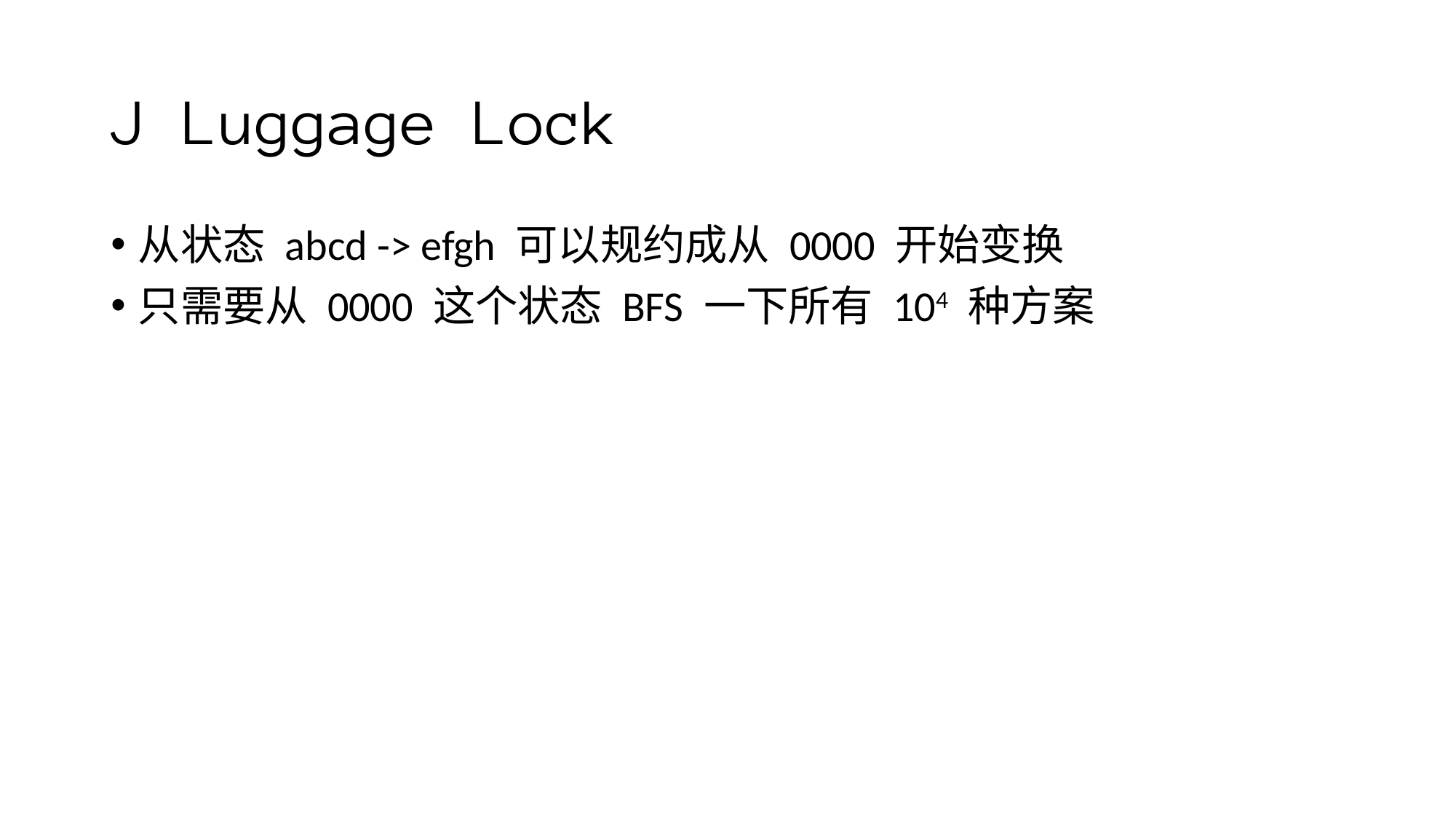

# J Luggage Lock
从状态 abcd -> efgh 可以规约成从 0000 开始变换
只需要从 0000 这个状态 BFS 一下所有 104 种方案